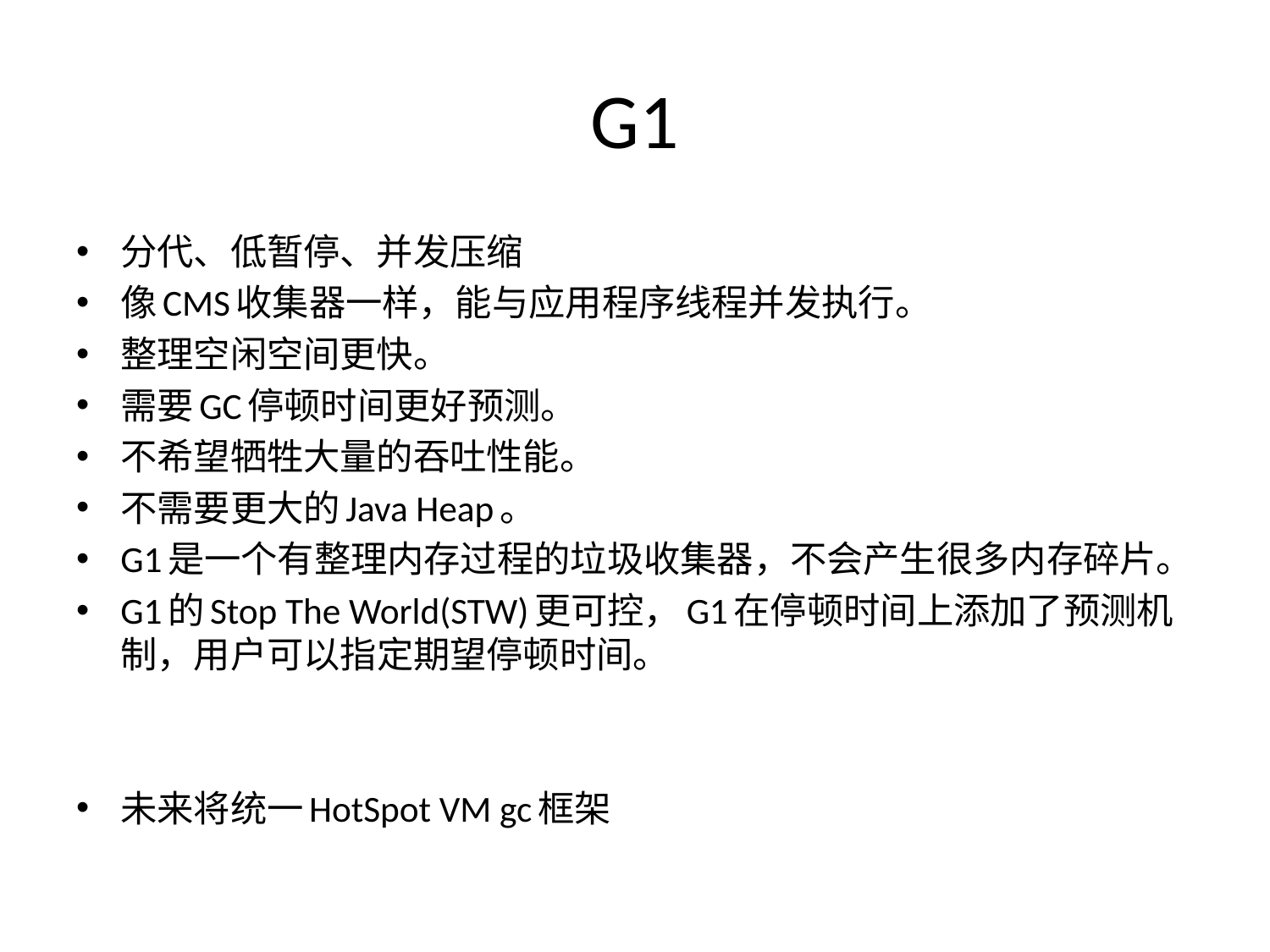

# G1
分代、低暂停、并发压缩
像CMS收集器一样，能与应用程序线程并发执行。
整理空闲空间更快。
需要GC停顿时间更好预测。
不希望牺牲大量的吞吐性能。
不需要更大的Java Heap。
G1是一个有整理内存过程的垃圾收集器，不会产生很多内存碎片。
G1的Stop The World(STW)更可控，G1在停顿时间上添加了预测机制，用户可以指定期望停顿时间。

未来将统一HotSpot VM gc框架